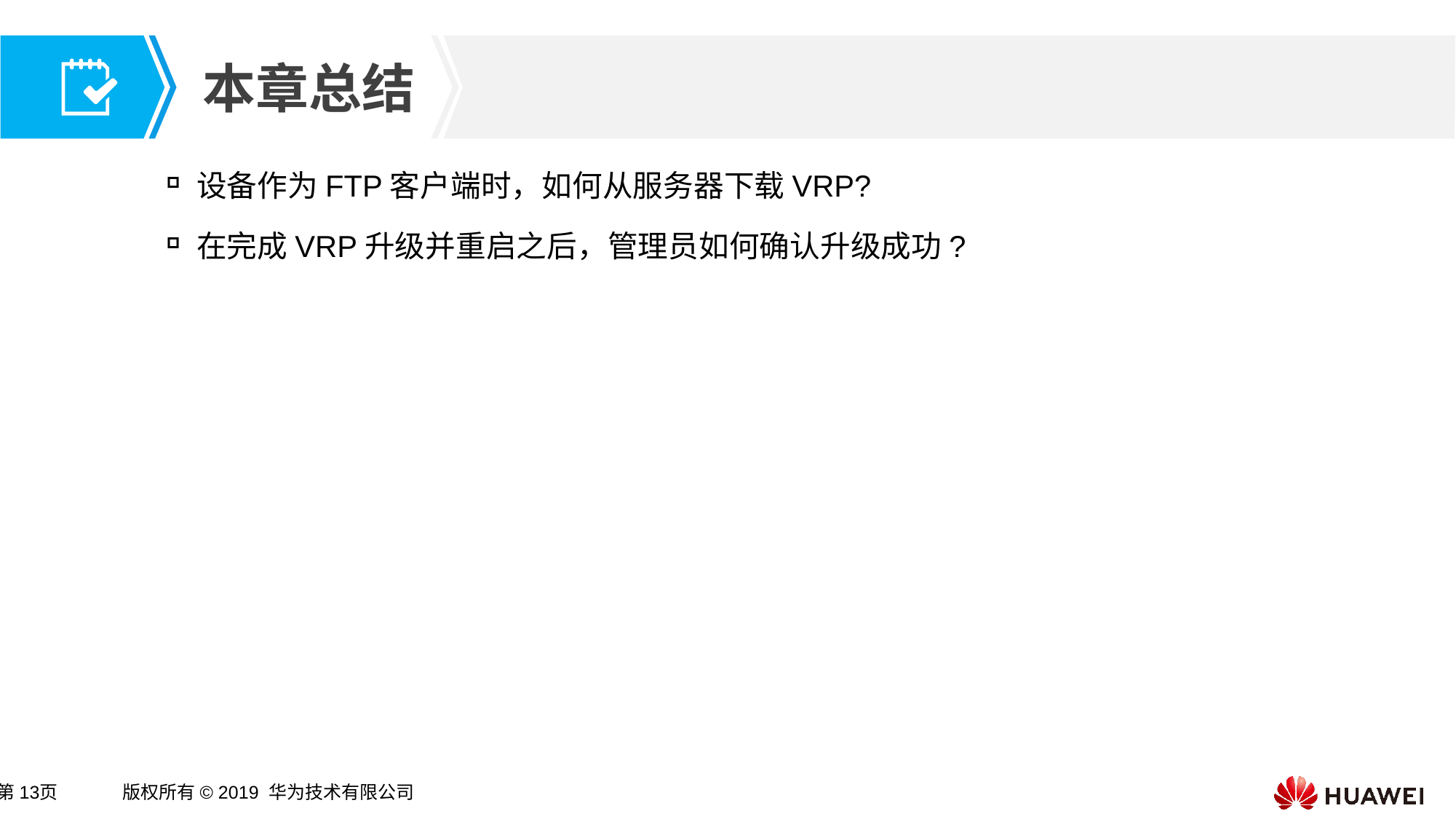

设备作为FTP客户端时，如何从服务器下载VRP?
在完成VRP升级并重启之后，管理员如何确认升级成功?